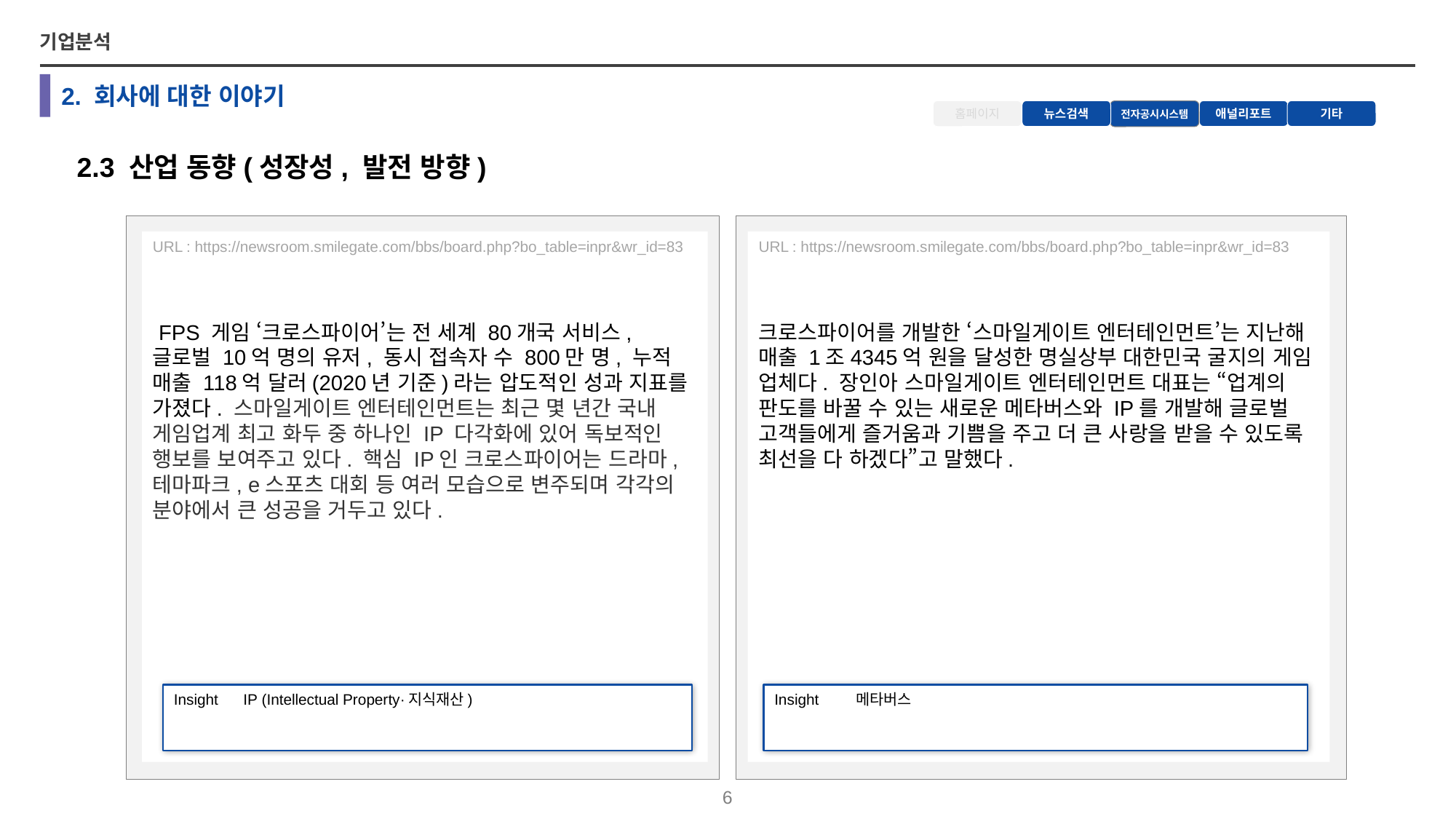

기업분석
# 2. 회사에 대한 이야기
뉴스검색
애널리포트
기타
홈페이지
전자공시시스템
2.3 산업 동향(성장성, 발전 방향)

URL : https://newsroom.smilegate.com/bbs/board.php?bo_table=inpr&wr_id=83

 FPS 게임 ‘크로스파이어’는 전 세계 80개국 서비스, 글로벌 10억 명의 유저, 동시 접속자 수 800만 명, 누적 매출 118억 달러(2020년 기준)라는 압도적인 성과 지표를 가졌다. 스마일게이트 엔터테인먼트는 최근 몇 년간 국내 게임업계 최고 화두 중 하나인 IP 다각화에 있어 독보적인 행보를 보여주고 있다. 핵심 IP인 크로스파이어는 드라마, 테마파크, e스포츠 대회 등 여러 모습으로 변주되며 각각의 분야에서 큰 성공을 거두고 있다.
URL : https://newsroom.smilegate.com/bbs/board.php?bo_table=inpr&wr_id=83

크로스파이어를 개발한 ‘스마일게이트 엔터테인먼트’는 지난해 매출 1조4345억 원을 달성한 명실상부 대한민국 굴지의 게임 업체다. 장인아 스마일게이트 엔터테인먼트 대표는 “업계의 판도를 바꿀 수 있는 새로운 메타버스와 IP를 개발해 글로벌 고객들에게 즐거움과 기쁨을 주고 더 큰 사랑을 받을 수 있도록 최선을 다 하겠다”고 말했다.
Insight      IP (Intellectual Property·지식재산)
Insight        메타버스